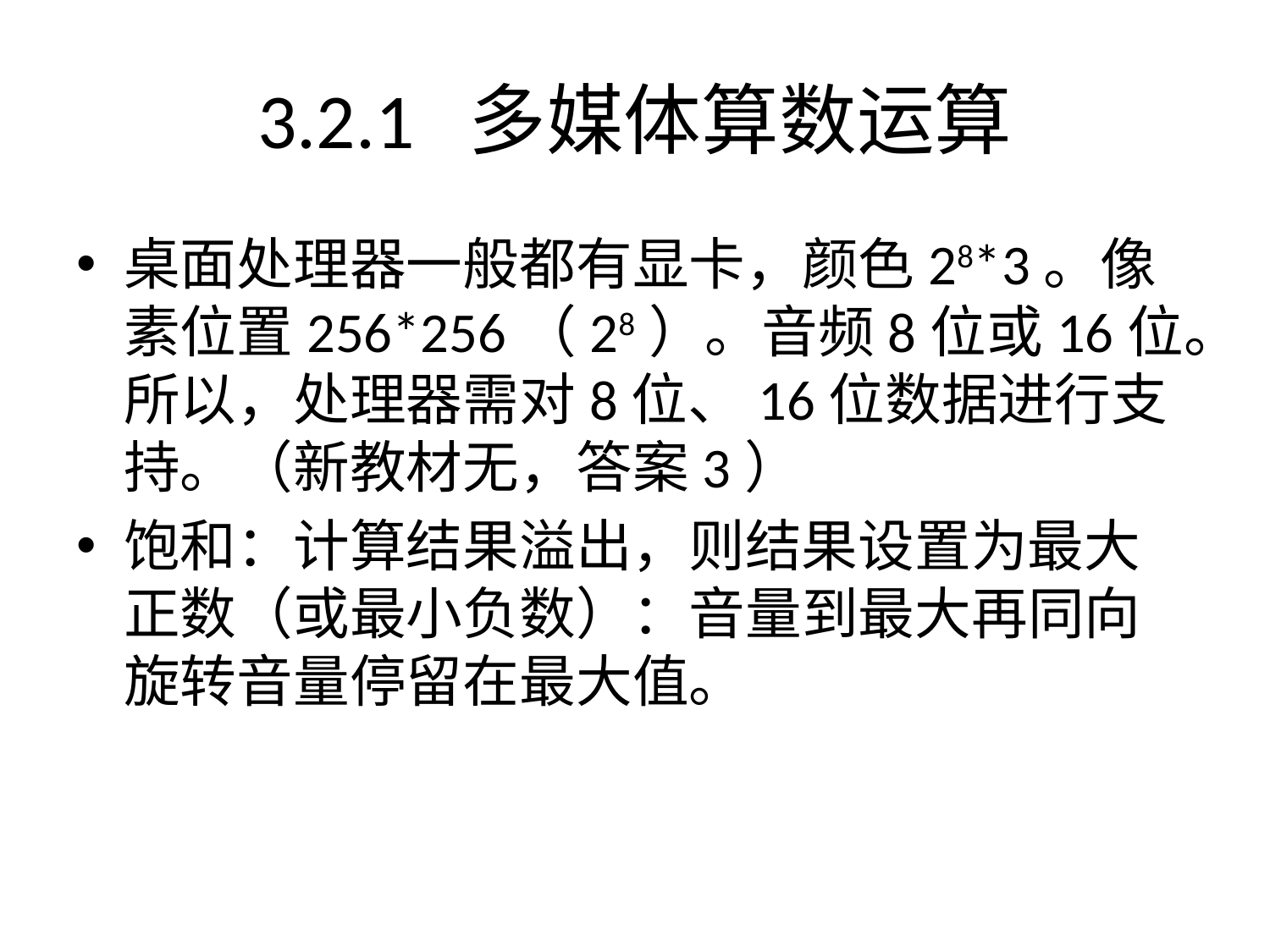

# 3.2.1  多媒体算数运算
桌面处理器一般都有显卡，颜色28*3。像素位置256*256（28）。音频8位或16位。所以，处理器需对8位、16位数据进行支持。（新教材无，答案3）
饱和：计算结果溢出，则结果设置为最大正数（或最小负数）：音量到最大再同向旋转音量停留在最大值。